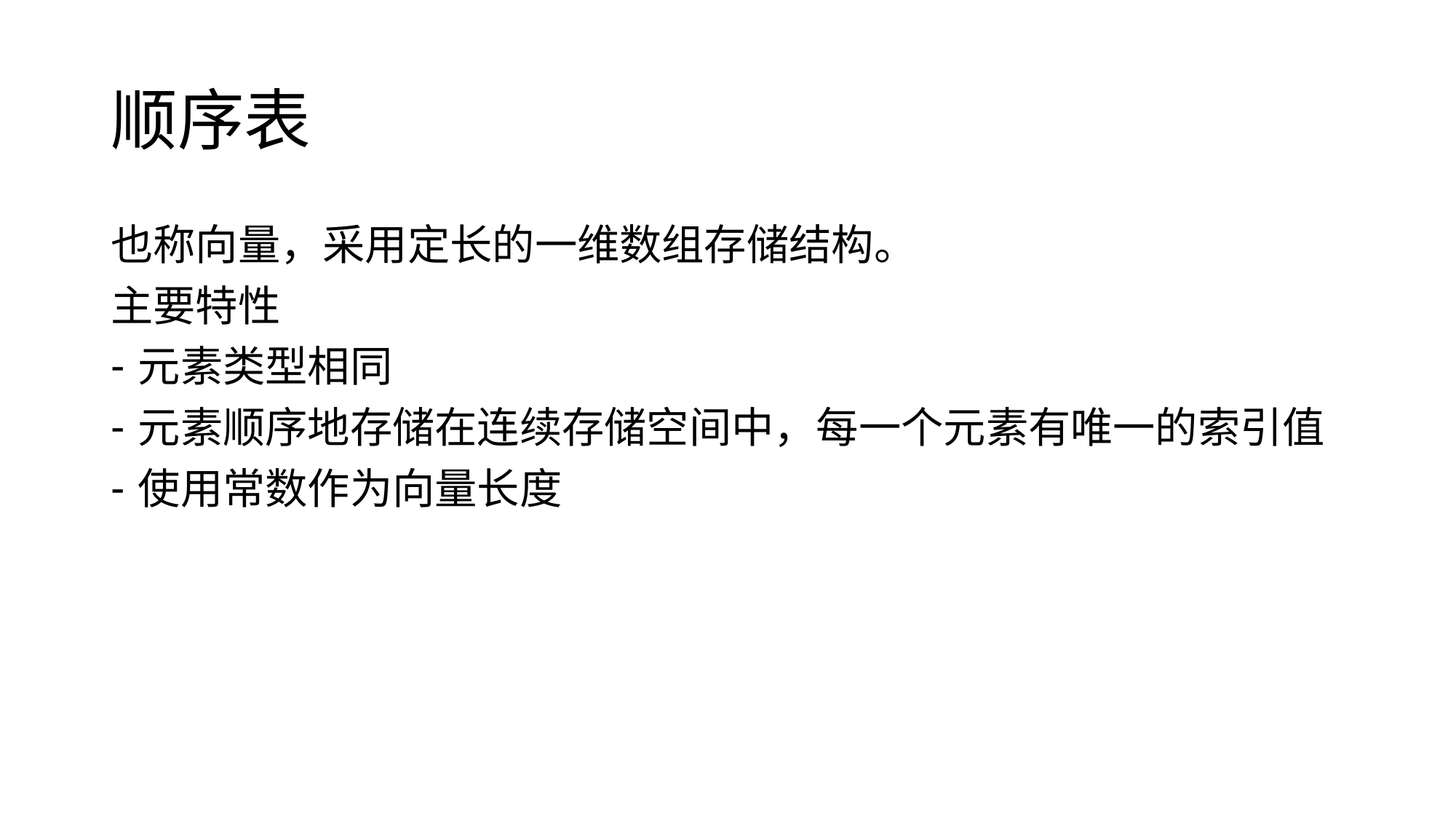

# 顺序表
也称向量，采用定长的一维数组存储结构。
主要特性
元素类型相同
元素顺序地存储在连续存储空间中，每一个元素有唯一的索引值
使用常数作为向量长度